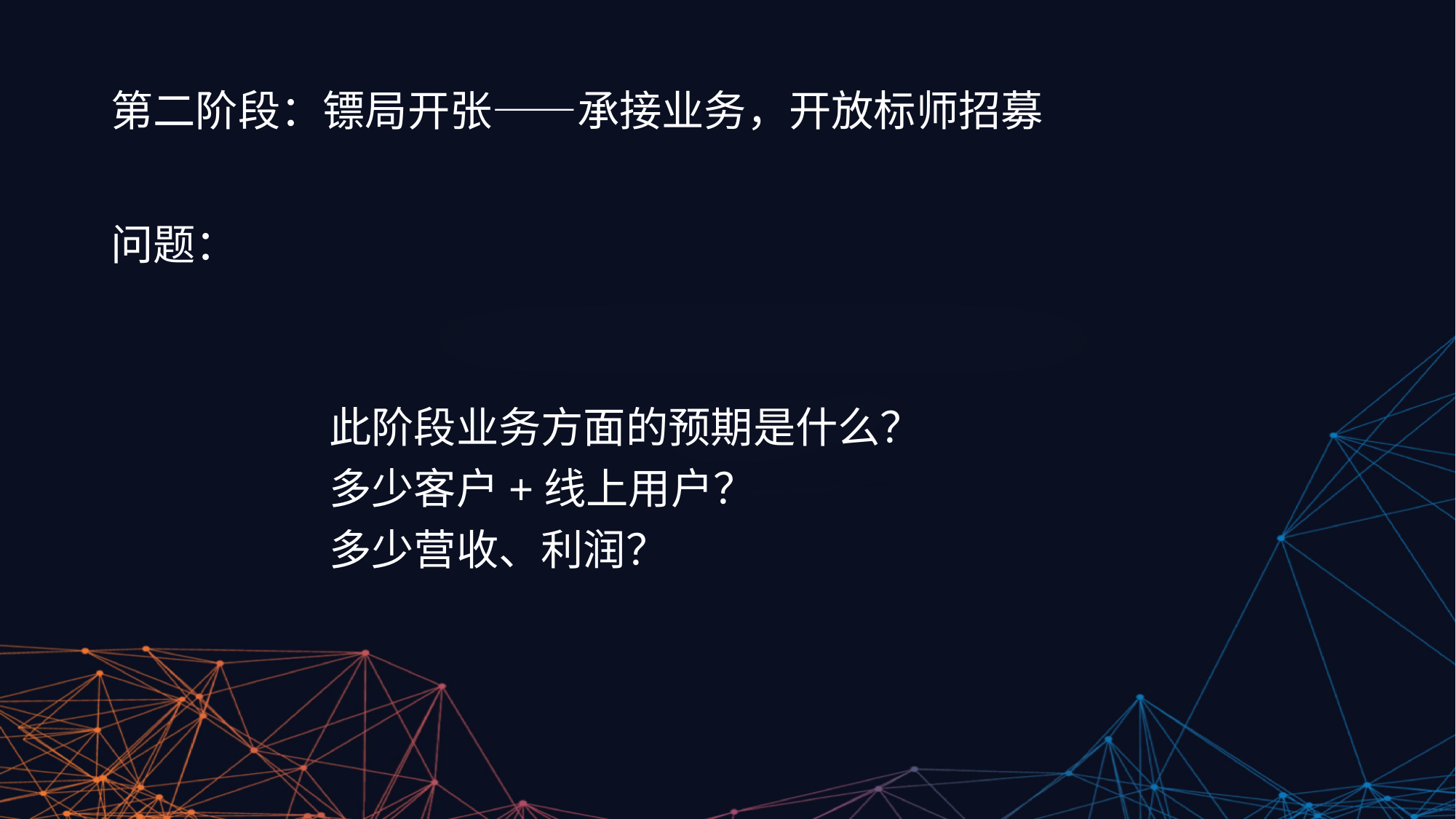

# 第二阶段：镖局开张——承接业务，开放标师招募
问题：

		此阶段业务方面的预期是什么？
		多少客户+线上用户？
		多少营收、利润？